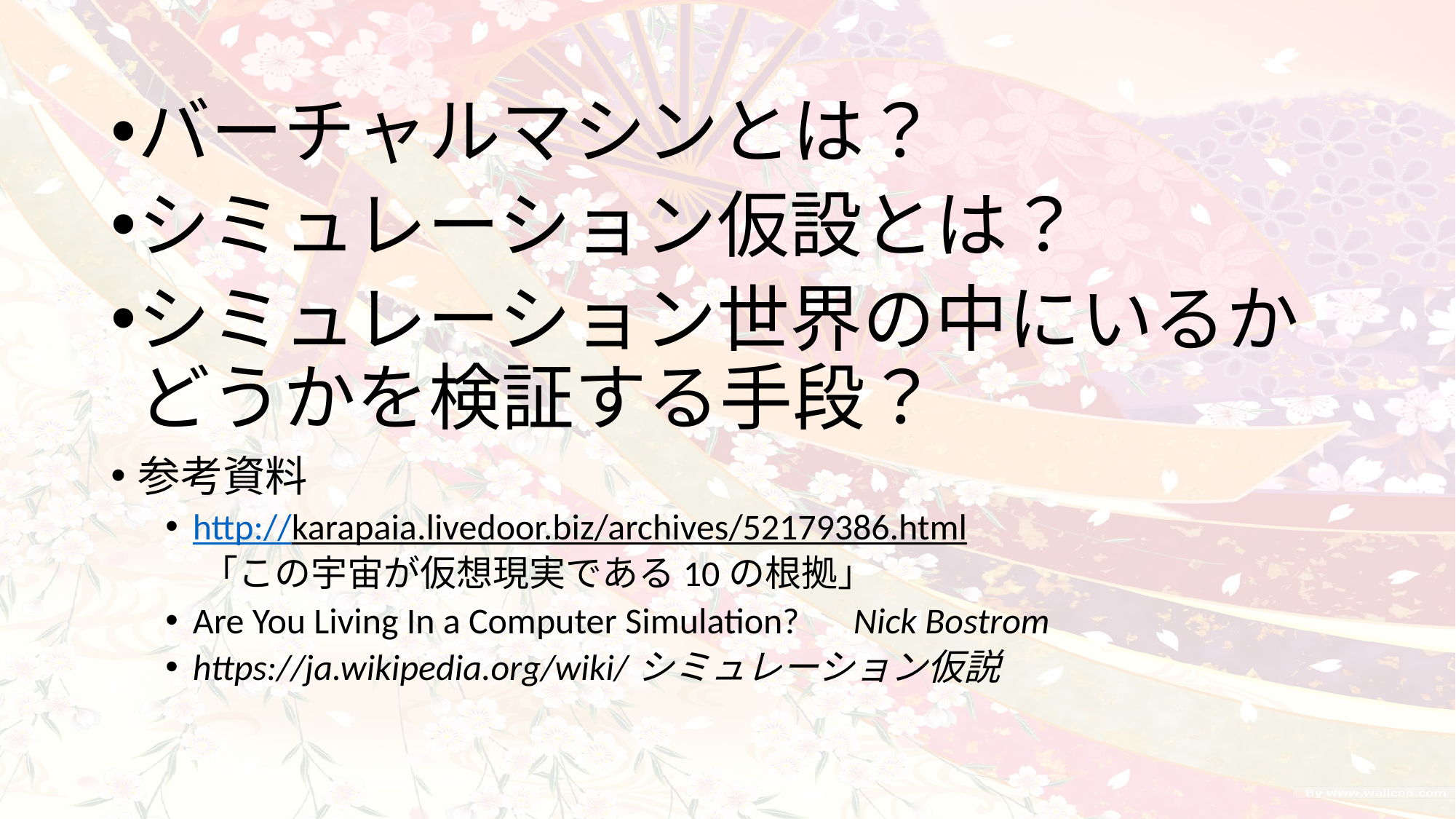

バーチャルマシンとは？
シミュレーション仮設とは？
シミュレーション世界の中にいるかどうかを検証する手段？
参考資料
http://karapaia.livedoor.biz/archives/52179386.html
　「この宇宙が仮想現実である10の根拠」
Are You Living In a Computer Simulation?　Nick Bostrom
https://ja.wikipedia.org/wiki/シミュレーション仮説